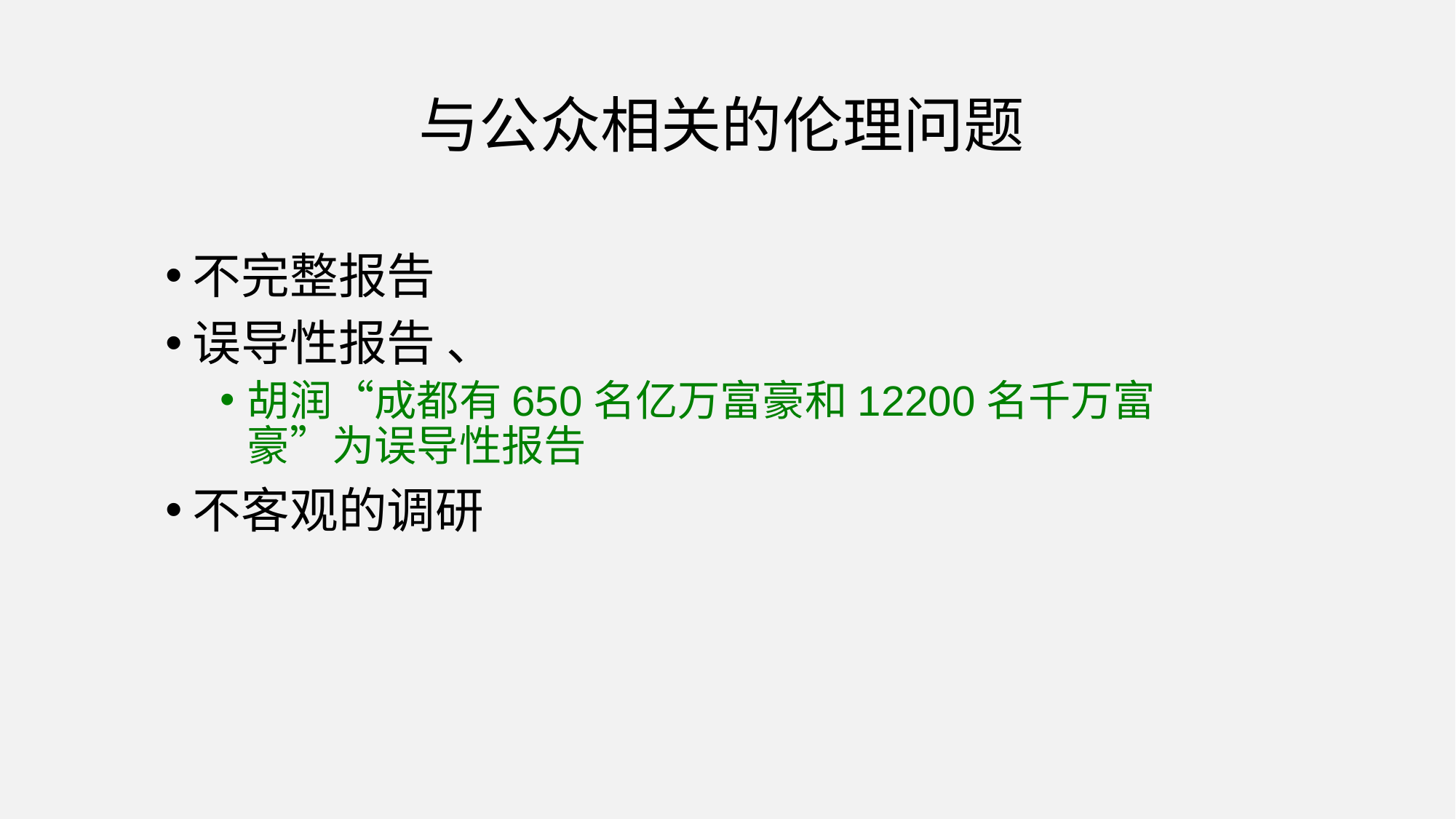

# 与公众相关的伦理问题
不完整报告
误导性报告 、
胡润“成都有650名亿万富豪和12200名千万富豪”为误导性报告
不客观的调研